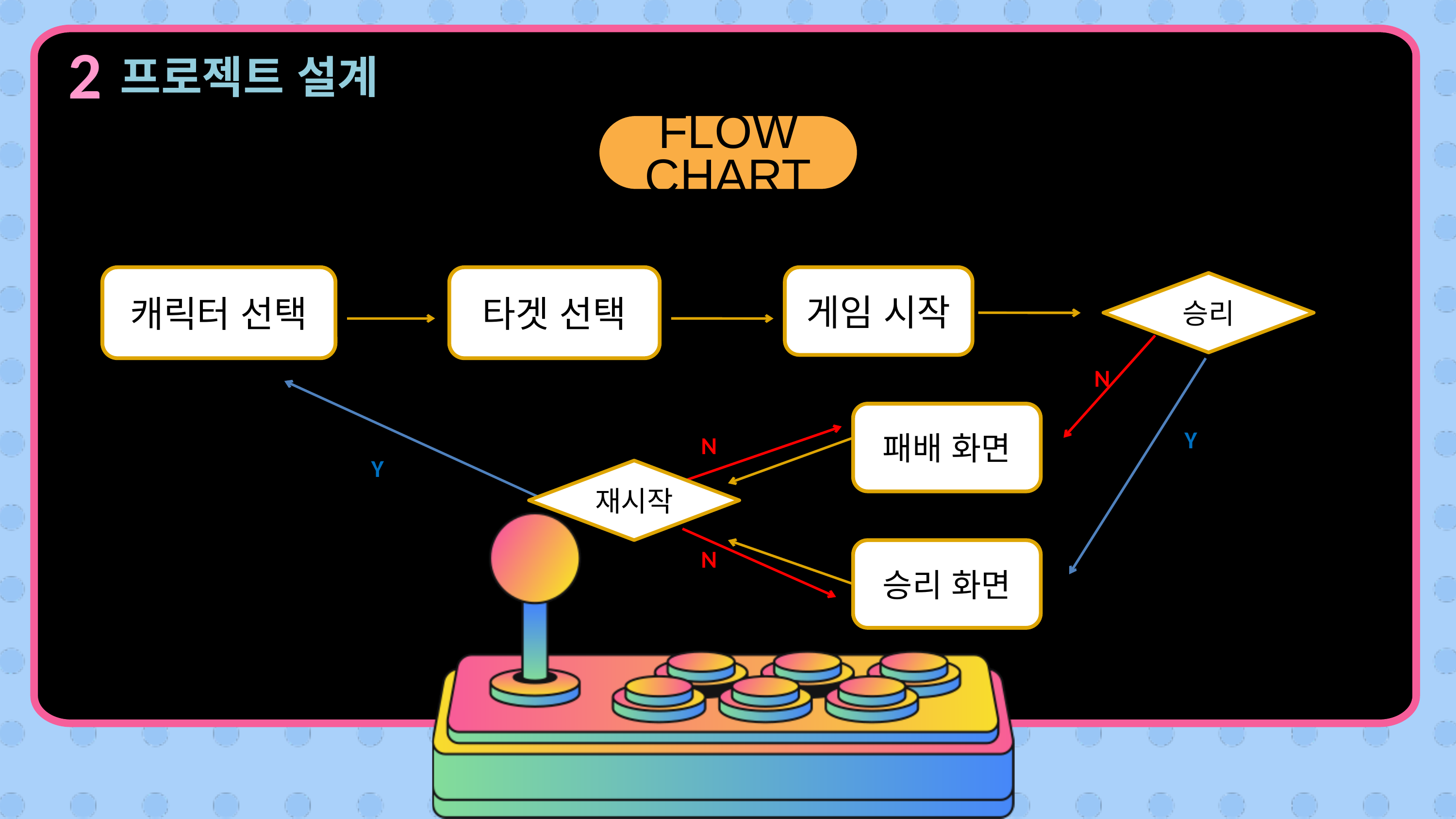

2

INSTRUCTION
프로젝트 설계

FLOW CHART
캐릭터 선택
타겟 선택
게임 시작
승리
N
패배 화면
Y
N
Y
재시작

N
승리 화면